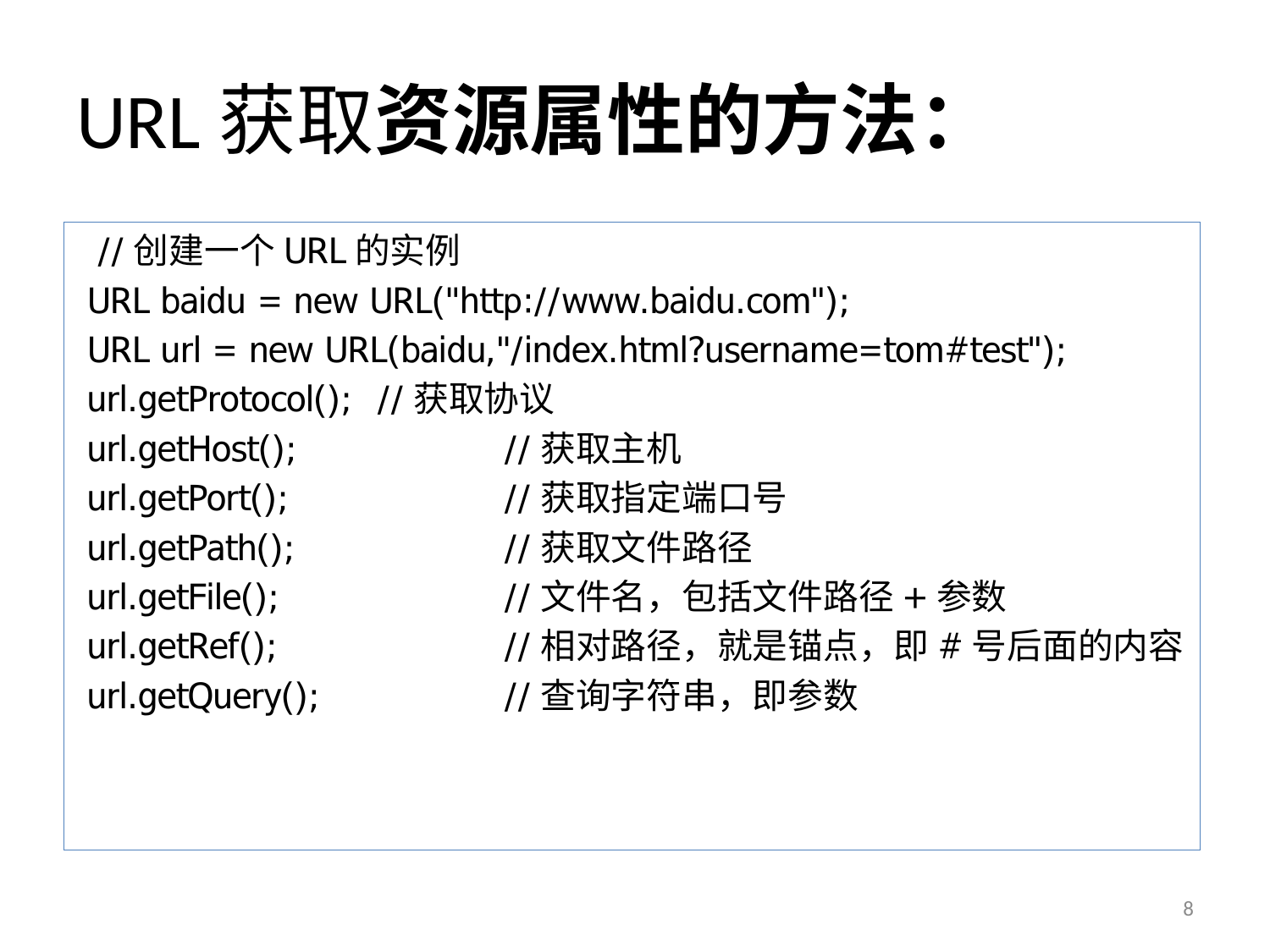

# URL获取资源属性的方法：
  //创建一个URL的实例
 URL baidu = new URL("http://www.baidu.com");
 URL url = new URL(baidu,"/index.html?username=tom#test");
 url.getProtocol();	//获取协议
 url.getHost();		//获取主机
 url.getPort();		//获取指定端口号
 url.getPath();		//获取文件路径
 url.getFile();		//文件名，包括文件路径+参数
 url.getRef();		//相对路径，就是锚点，即#号后面的内容
 url.getQuery();		//查询字符串，即参数
8